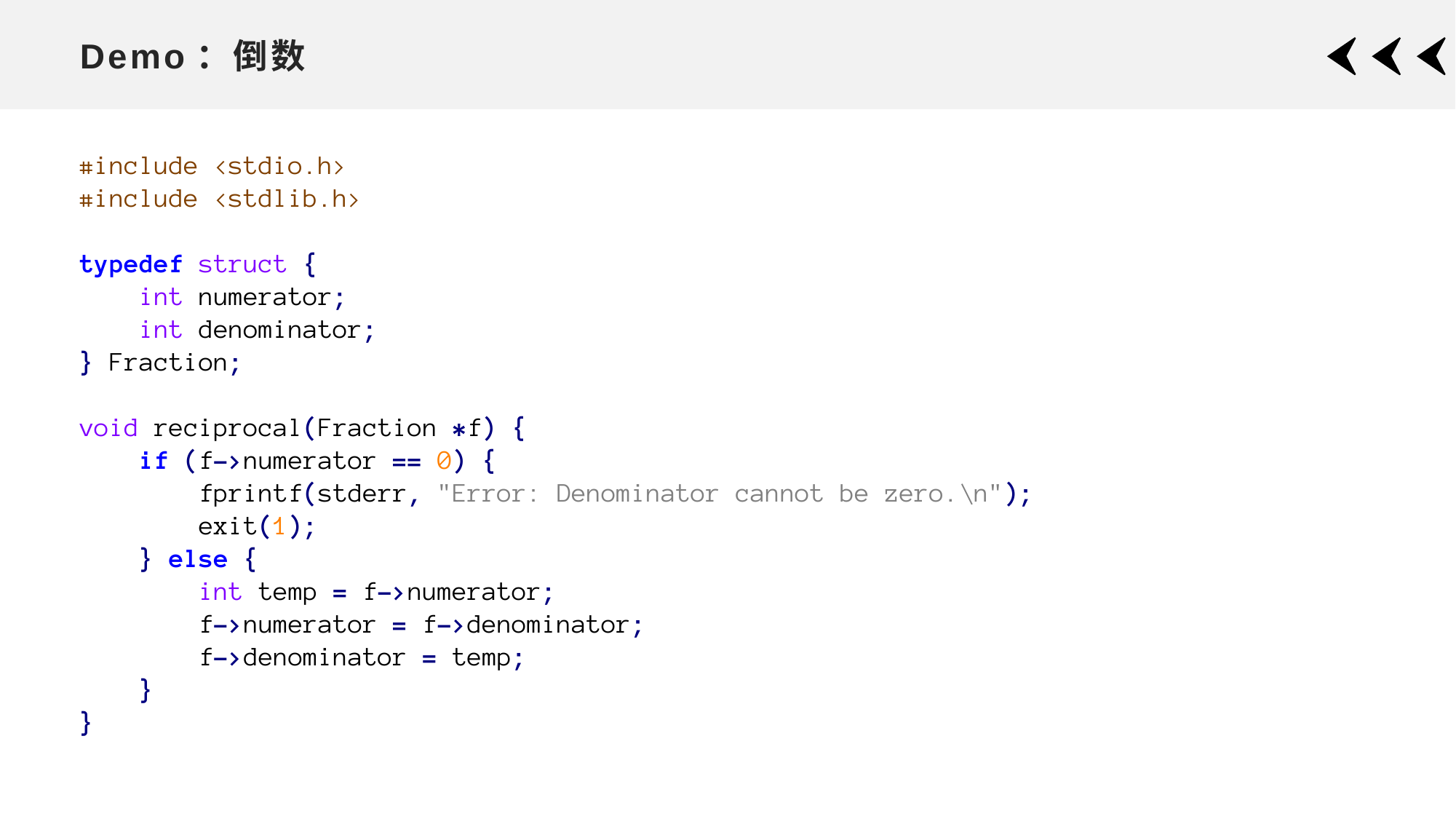

# Demo：倒数
#include <stdio.h>
#include <stdlib.h>

typedef struct {
    int numerator;
    int denominator;
} Fraction;

void reciprocal(Fraction *f) {
    if (f->numerator == 0) {
        fprintf(stderr, "Error: Denominator cannot be zero.\n");
        exit(1);
    } else {
        int temp = f->numerator;
        f->numerator = f->denominator;
        f->denominator = temp;
    }
}